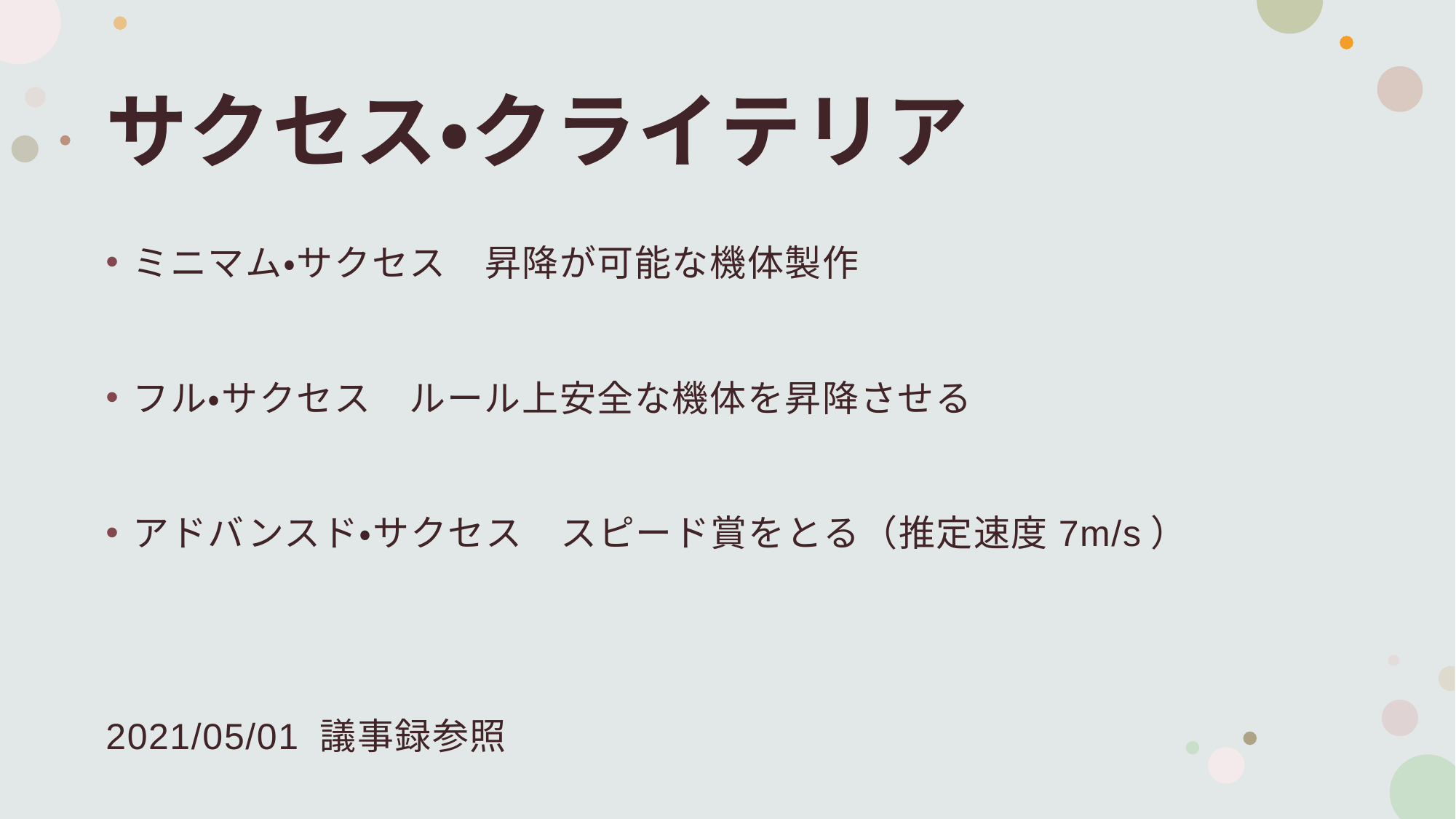

# サクセス・クライテリア
ミニマム・サクセス　昇降が可能な機体製作

フル・サクセス　ルール上安全な機体を昇降させる

アドバンスド・サクセス　スピード賞をとる（推定速度7m/s）

2021/05/01 議事録参照